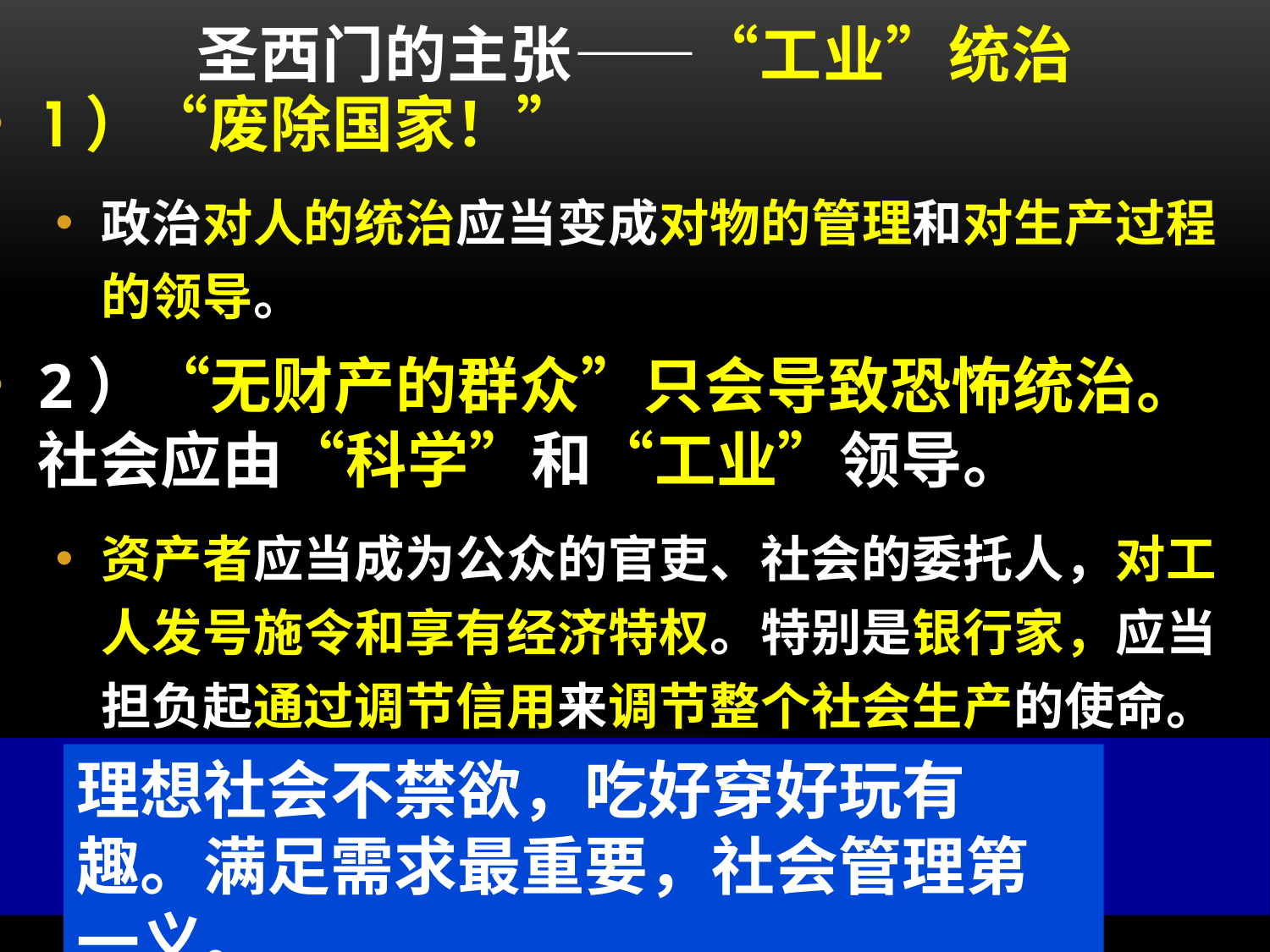

# 圣西门的主张——“工业”统治
1）“废除国家！”
政治对人的统治应当变成对物的管理和对生产过程的领导。
2）“无财产的群众”只会导致恐怖统治。社会应由“科学”和“工业”领导。
资产者应当成为公众的官吏、社会的委托人，对工人发号施令和享有经济特权。特别是银行家，应当担负起通过调节信用来调节整个社会生产的使命。
侧重“政治批判”而不是“经济批判”
捍卫“第三等级”而不是“工人阶级”
理想社会不禁欲，吃好穿好玩有趣。满足需求最重要，社会管理第一义。